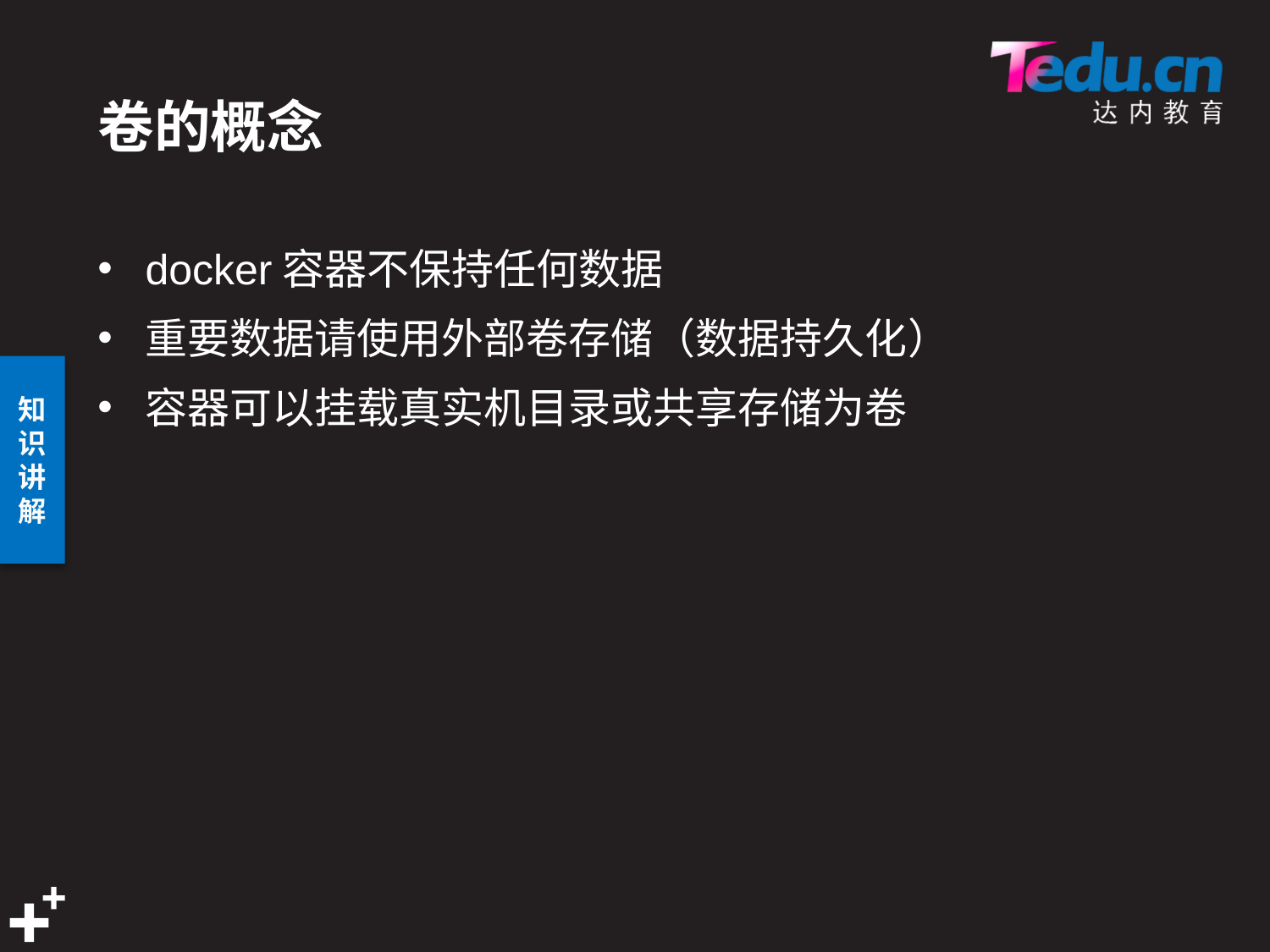

# 卷的概念
docker容器不保持任何数据
重要数据请使用外部卷存储（数据持久化）
容器可以挂载真实机目录或共享存储为卷